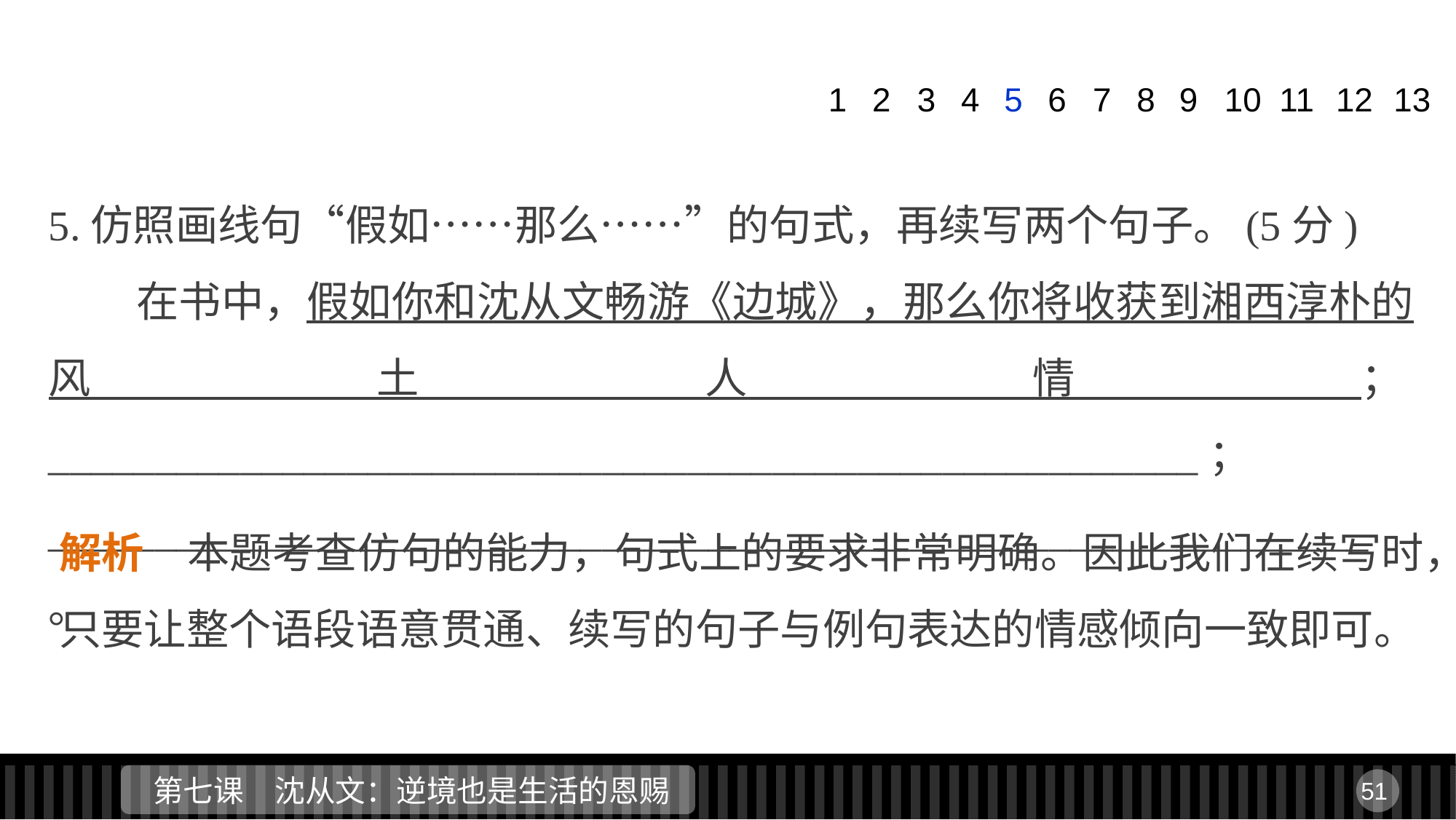

1
2
3
4
5
6
7
8
9
11
12
13
10
5.仿照画线句“假如……那么……”的句式，再续写两个句子。(5分)
        在书中，假如你和沈从文畅游《边城》，那么你将收获到湘西淳朴的风土人情；______________________________________________________；
______________________________________________________________。
解析　本题考查仿句的能力，句式上的要求非常明确。因此我们在续写时，只要让整个语段语意贯通、续写的句子与例句表达的情感倾向一致即可。